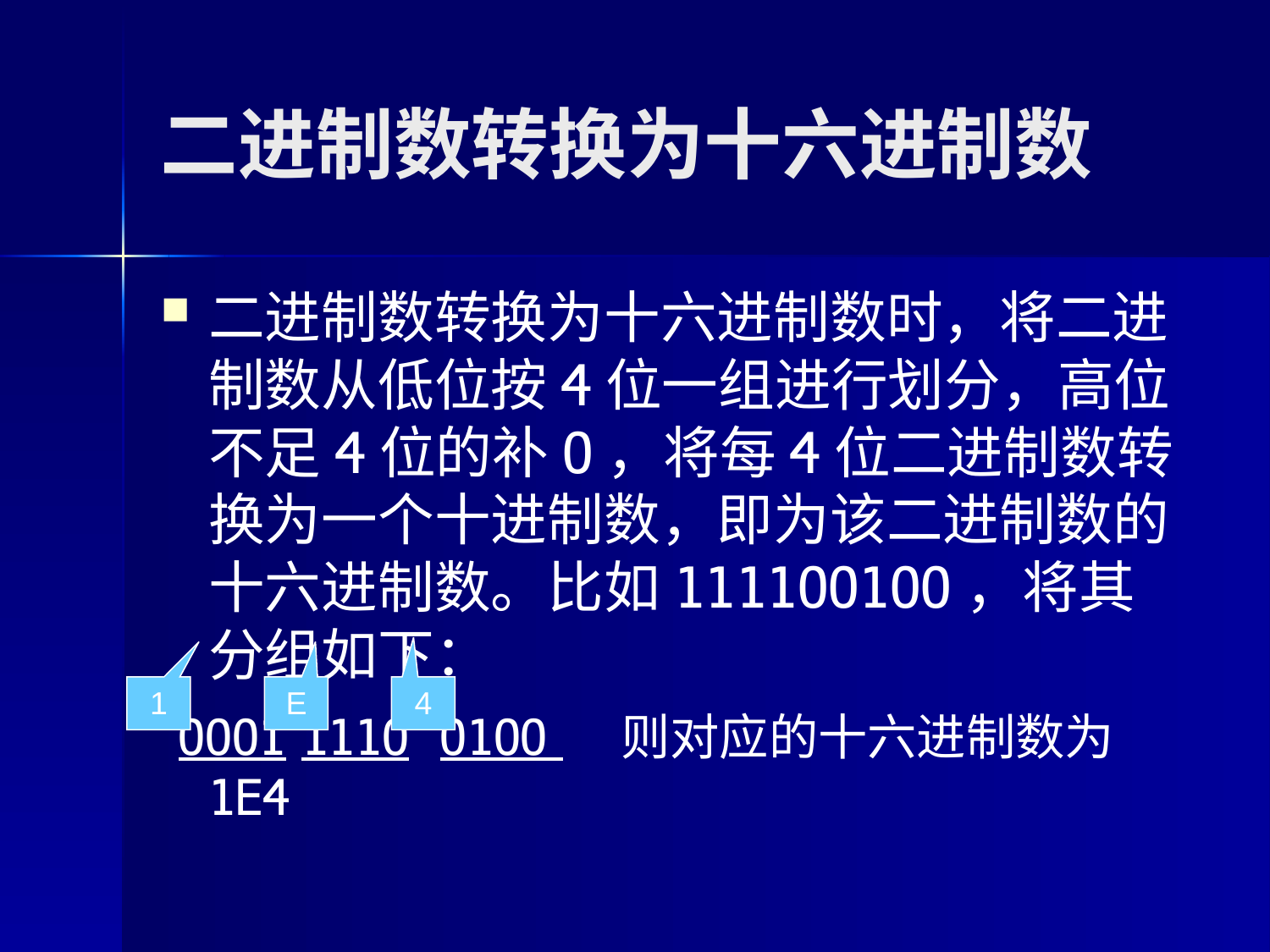

# 二进制数转换为十六进制数
二进制数转换为十六进制数时，将二进制数从低位按4位一组进行划分，高位不足4位的补0，将每4位二进制数转换为一个十进制数，即为该二进制数的十六进制数。比如111100100，将其分组如下：
 0001 1110  0100    则对应的十六进制数为1E4
1
E
4